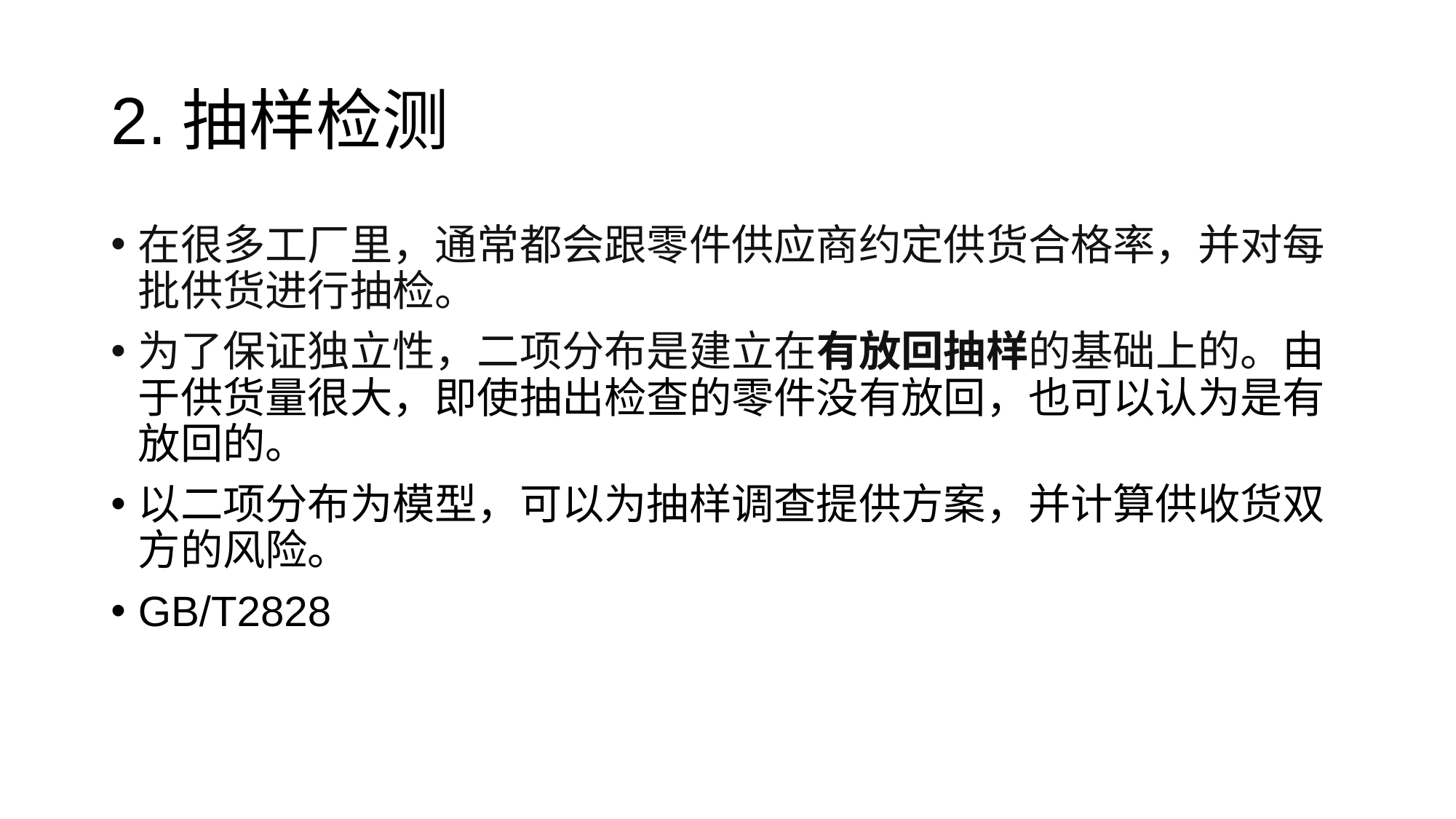

# 2.抽样检测
在很多工厂里，通常都会跟零件供应商约定供货合格率，并对每批供货进行抽检。
为了保证独立性，二项分布是建立在有放回抽样的基础上的。由于供货量很大，即使抽出检查的零件没有放回，也可以认为是有放回的。
以二项分布为模型，可以为抽样调查提供方案，并计算供收货双方的风险。
GB/T2828